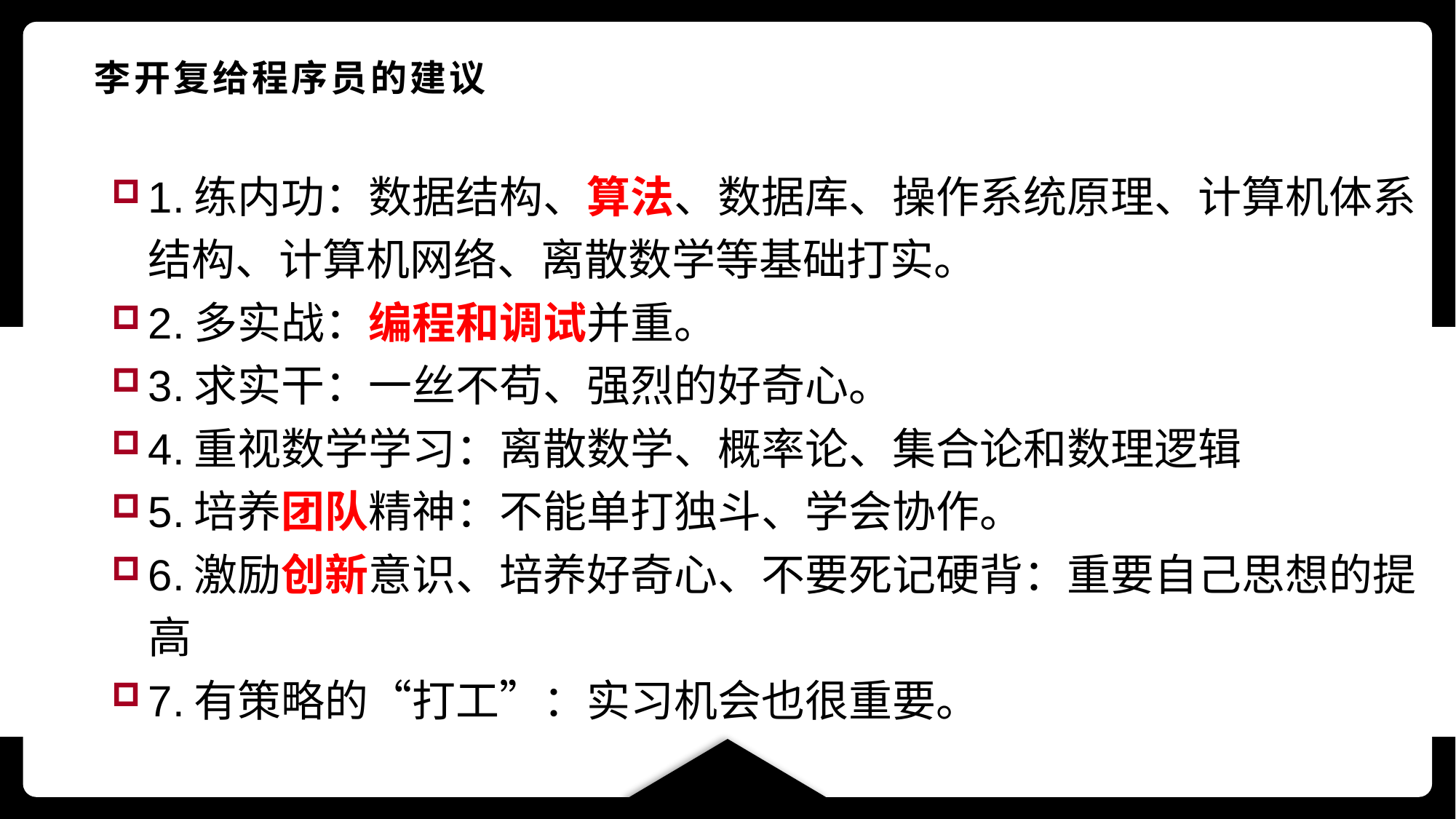

# 李开复给程序员的建议
1.练内功：数据结构、算法、数据库、操作系统原理、计算机体系结构、计算机网络、离散数学等基础打实。
2.多实战：编程和调试并重。
3.求实干：一丝不苟、强烈的好奇心。
4.重视数学学习：离散数学、概率论、集合论和数理逻辑
5.培养团队精神：不能单打独斗、学会协作。
6.激励创新意识、培养好奇心、不要死记硬背：重要自己思想的提高
7.有策略的“打工”：实习机会也很重要。